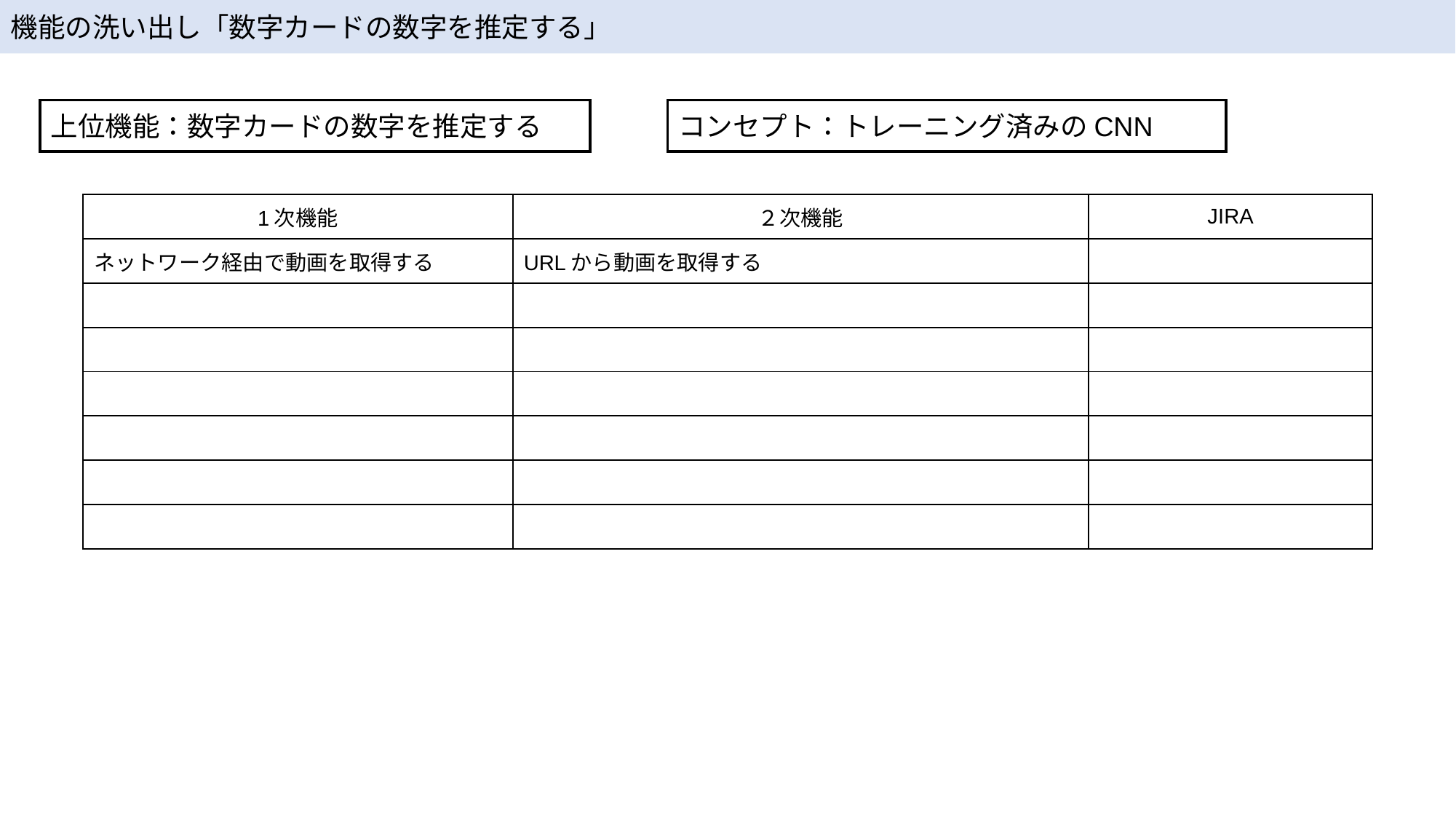

機能の洗い出し「数字カードの数字を推定する」
上位機能：数字カードの数字を推定する
コンセプト：トレーニング済みのCNN
| 1次機能 | ２次機能 | JIRA |
| --- | --- | --- |
| ネットワーク経由で動画を取得する | URLから動画を取得する |  |
|  |  |  |
|  |  |  |
|  |  |  |
|  |  |  |
|  |  |  |
|  |  |  |